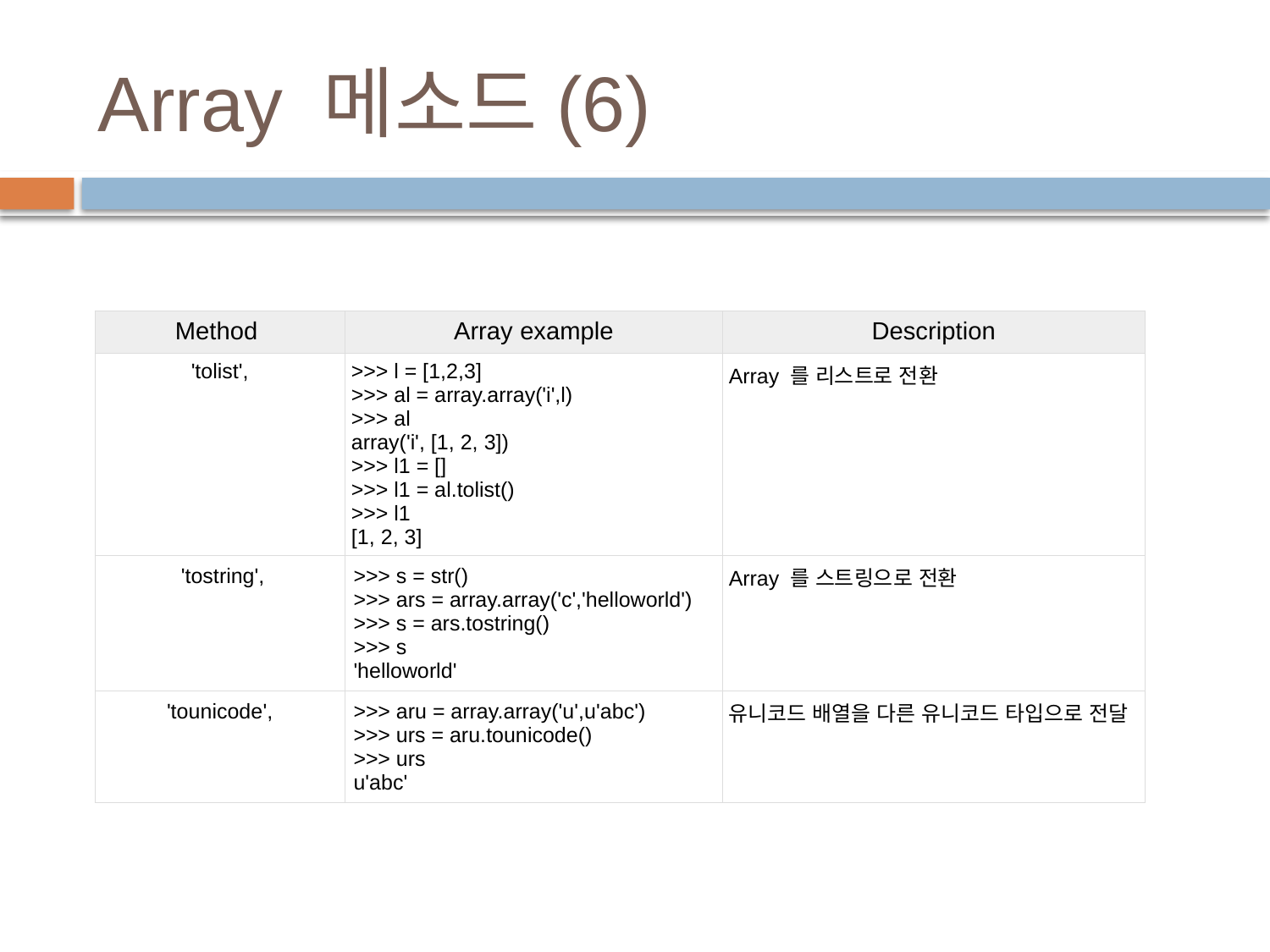

# Array 메소드(6)
| Method | Array example | Description |
| --- | --- | --- |
| 'tolist', | >>> l = [1,2,3] >>> al = array.array('i',l) >>> al array('i', [1, 2, 3]) >>> l1 = [] >>> l1 = al.tolist() >>> l1 [1, 2, 3] | Array 를 리스트로 전환 |
| 'tostring', | >>> s = str() >>> ars = array.array('c','helloworld') >>> s = ars.tostring() >>> s 'helloworld' | Array 를 스트링으로 전환 |
| 'tounicode', | >>> aru = array.array('u',u'abc') >>> urs = aru.tounicode() >>> urs u'abc' | 유니코드 배열을 다른 유니코드 타입으로 전달 |